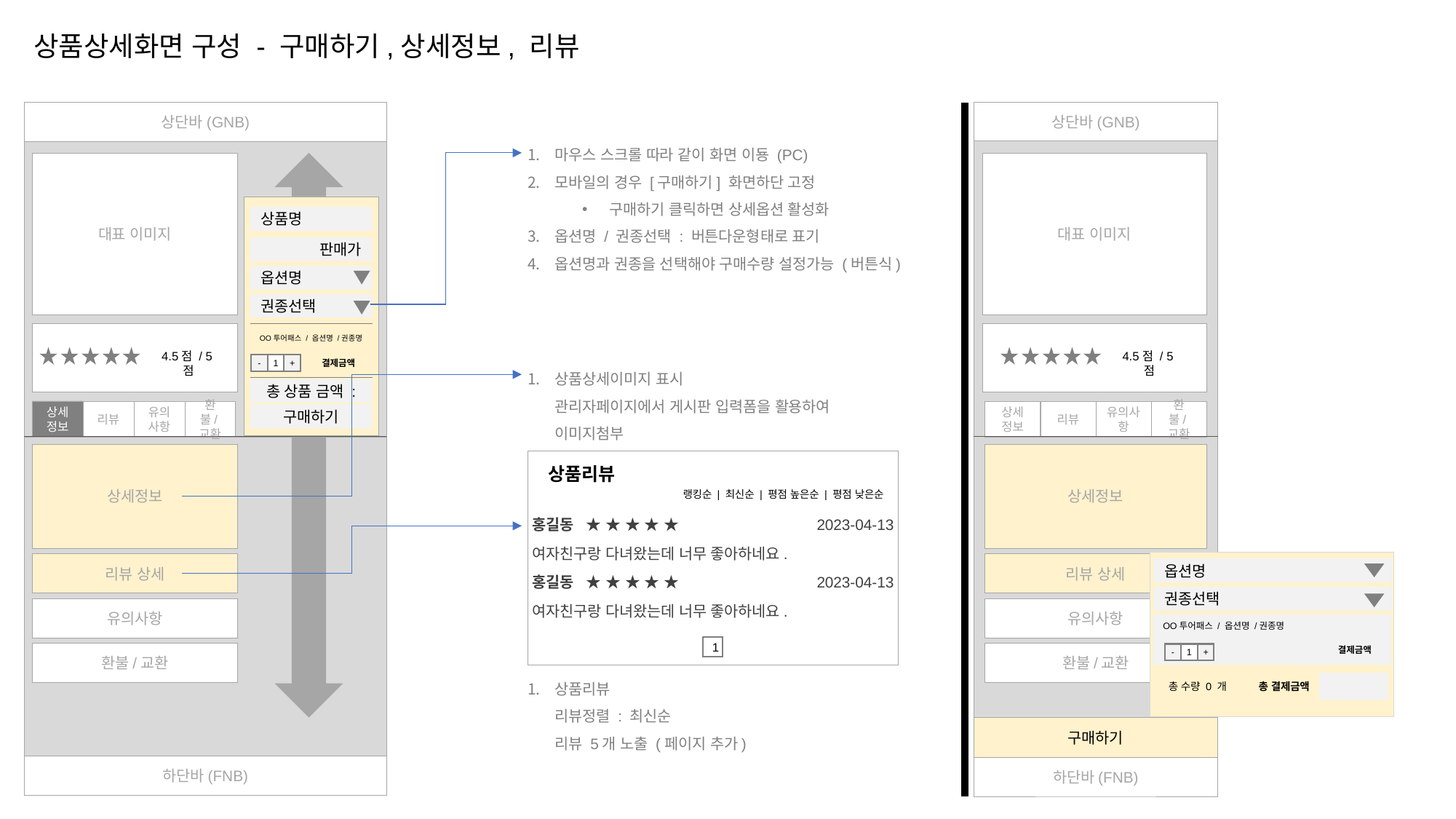

상품상세화면 구성 - 구매하기,상세정보, 리뷰
상단바(GNB)
상단바(GNB)
마우스 스크롤 따라 같이 화면 이둉 (PC)
모바일의 경우 [구매하기] 화면하단 고정
구매하기 클릭하면 상세옵션 활성화
옵션명 / 권종선택 : 버튼다운형태로 표기
옵션명과 권종을 선택해야 구매수량 설정가능 (버튼식)

대표 이미지
대표 이미지

상품명
판매가
옵션명

권종선택

OO투어패스 / 옵션명 /권종명
결제금액
-
1
+
총 상품 금액 :
구매하기

4.5점 / 5점

4.5점 / 5점

상품상세이미지 표시
관리자페이지에서 게시판 입력폼을 활용하여 이미지첨부

상세
정보
리뷰
유의사항
환불/교환
상세
정보
리뷰
유의사항
환불/교환

상세정보
상세정보

상품리뷰
랭킹순 | 최신순 | 평점 높은순 | 평점 낮은순
홍길동   ★ ★ ★ ★ ★
2023-04-13
여자친구랑 다녀왔는데 너무 좋아하네요.

옵션명

권종선택

OO투어패스 / 옵션명 /권종명
결제금액
-
1
+

총 수량 0 개
 총 결제금액
리뷰 상세
리뷰 상세
홍길동   ★ ★ ★ ★ ★
2023-04-13
유의사항
유의사항
여자친구랑 다녀왔는데 너무 좋아하네요.
1
환불/교환
환불/교환
상품리뷰
리뷰정렬 : 최신순
리뷰 5개 노출 (페이지 추가)
구매하기
하단바(FNB)
하단바(FNB)